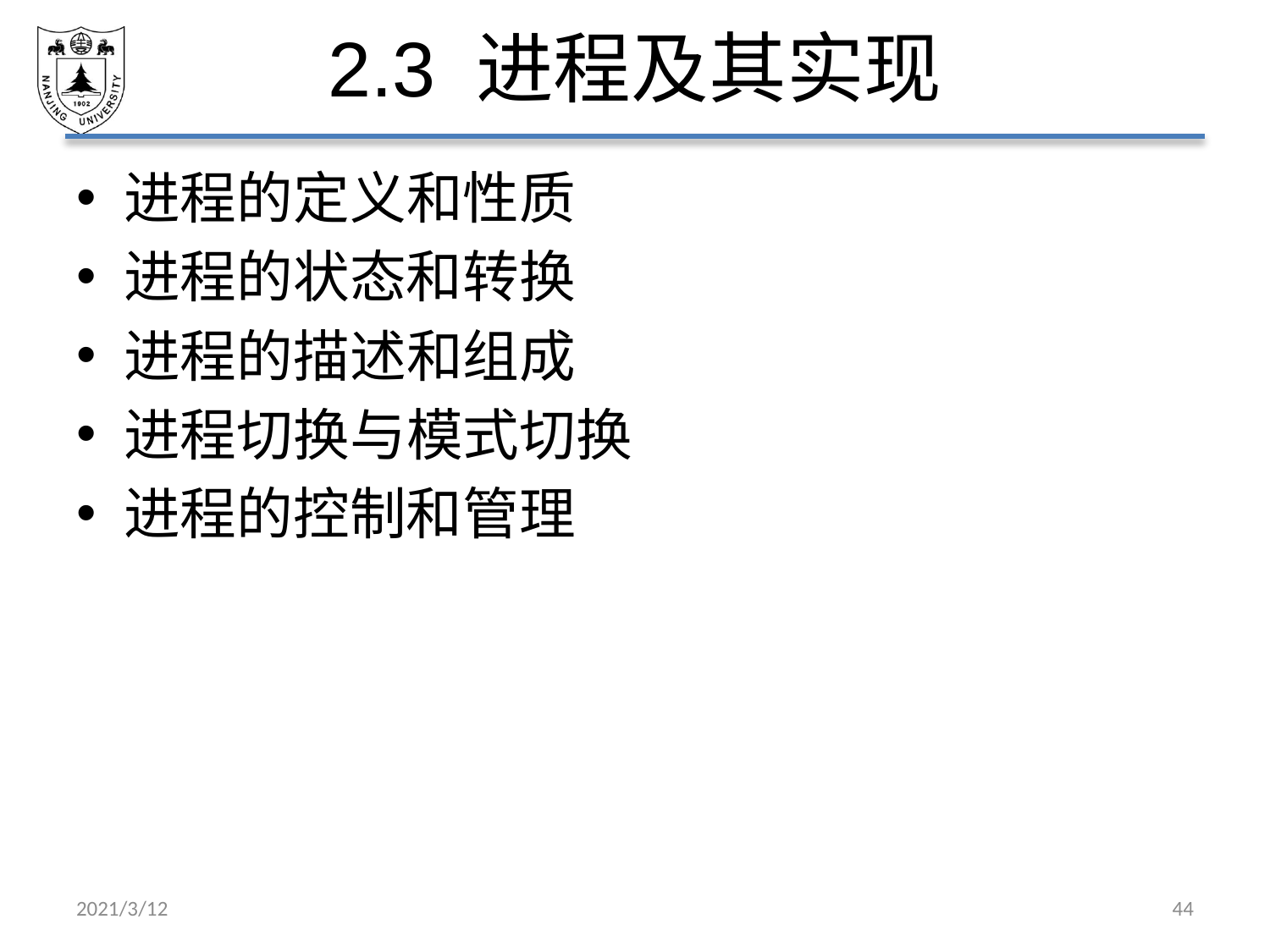

# 2.3 进程及其实现
进程的定义和性质
进程的状态和转换
进程的描述和组成
进程切换与模式切换
进程的控制和管理
2021/3/12
44